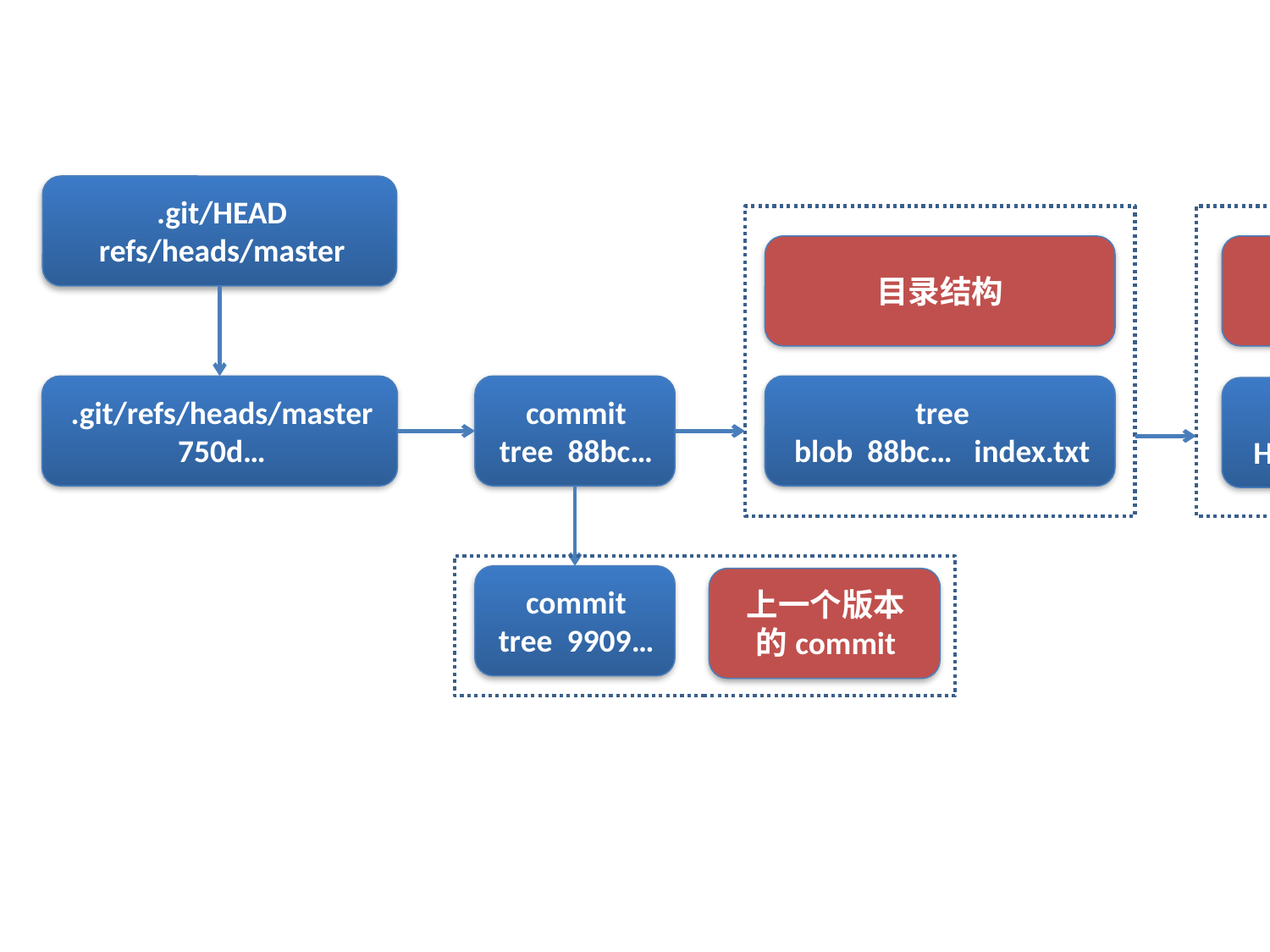

.git/HEAD
refs/heads/master

目录结构

tree
blob  88bc…   index.txt

Index.txt
文件

blob
Hello world

.git/refs/heads/master
750d…

commit
tree  88bc…

commit
tree  9909…

上一个版本的commit